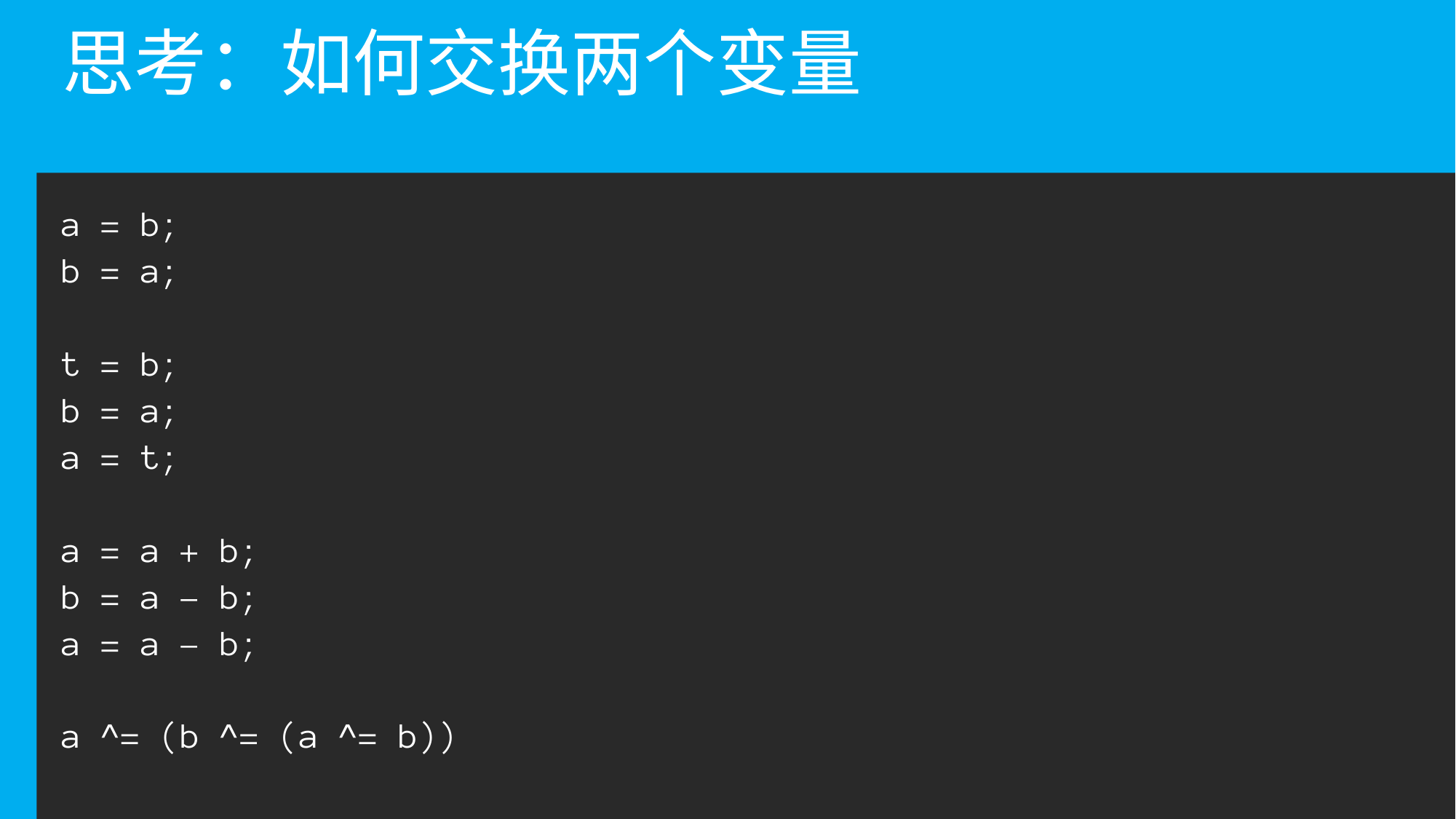

# 思考：如何交换两个变量
a = b;
b = a;

t = b;
b = a;
a = t;

a = a + b;
b = a – b;
a = a – b;

a ^= (b ^= (a ^= b))